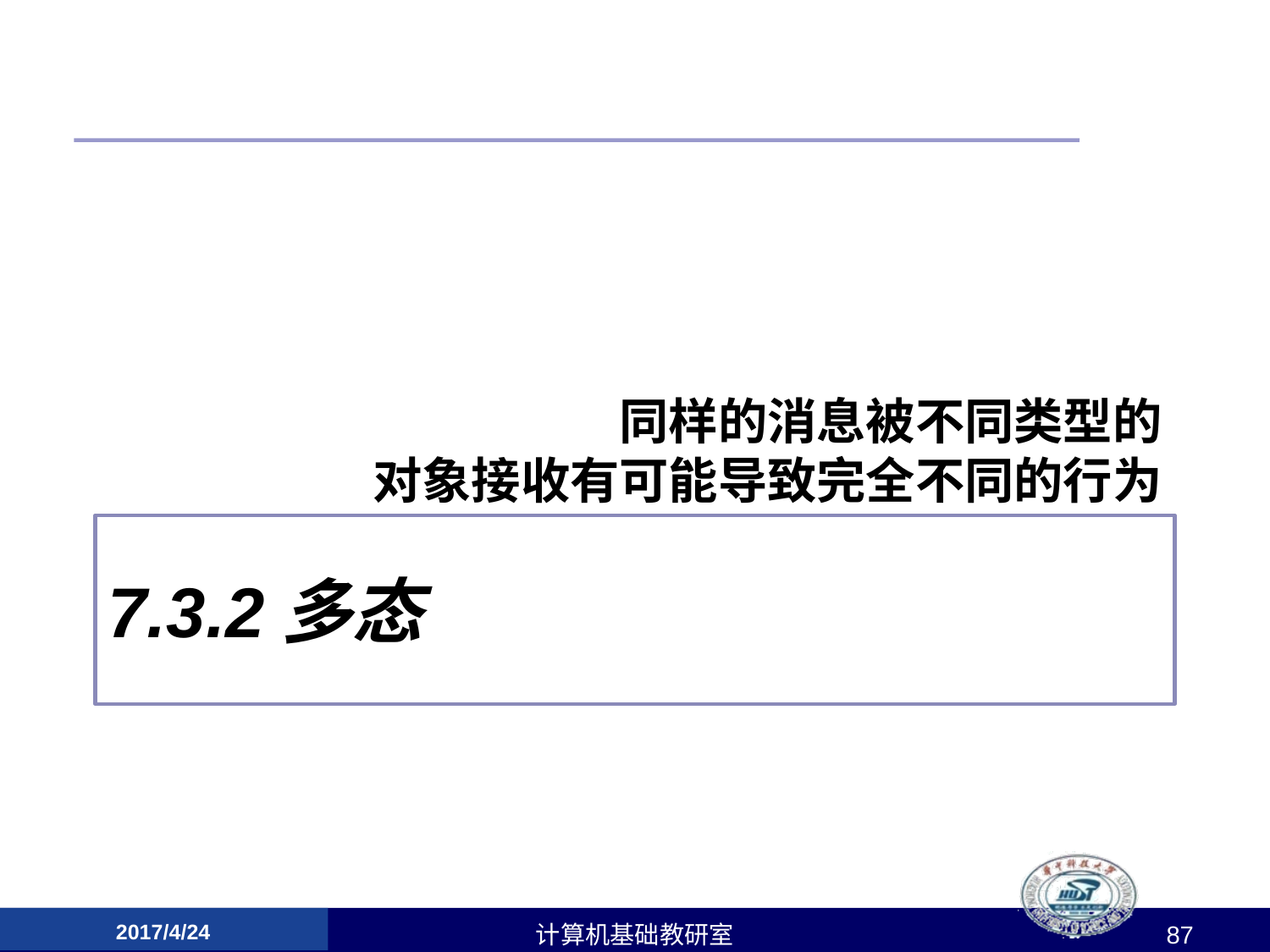

同样的消息被不同类型的对象接收有可能导致完全不同的行为
# 7.3.2多态
2017/4/24
计算机基础教研室
87